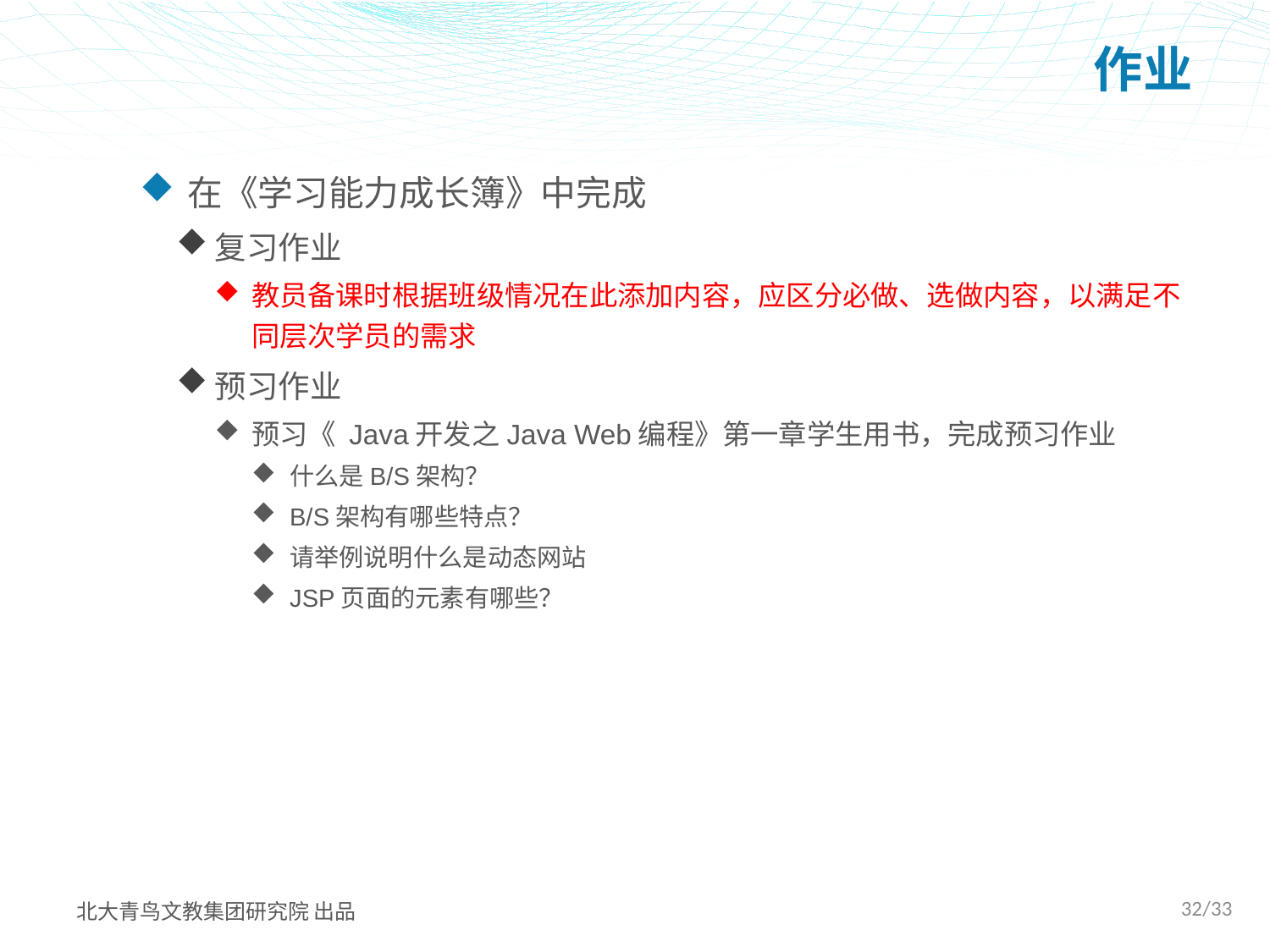

# 作业
在《学习能力成长簿》中完成
复习作业
教员备课时根据班级情况在此添加内容，应区分必做、选做内容，以满足不同层次学员的需求
预习作业
预习《 Java开发之Java Web编程》第一章学生用书，完成预习作业
什么是B/S架构？
B/S架构有哪些特点？
请举例说明什么是动态网站
JSP页面的元素有哪些？
32/33